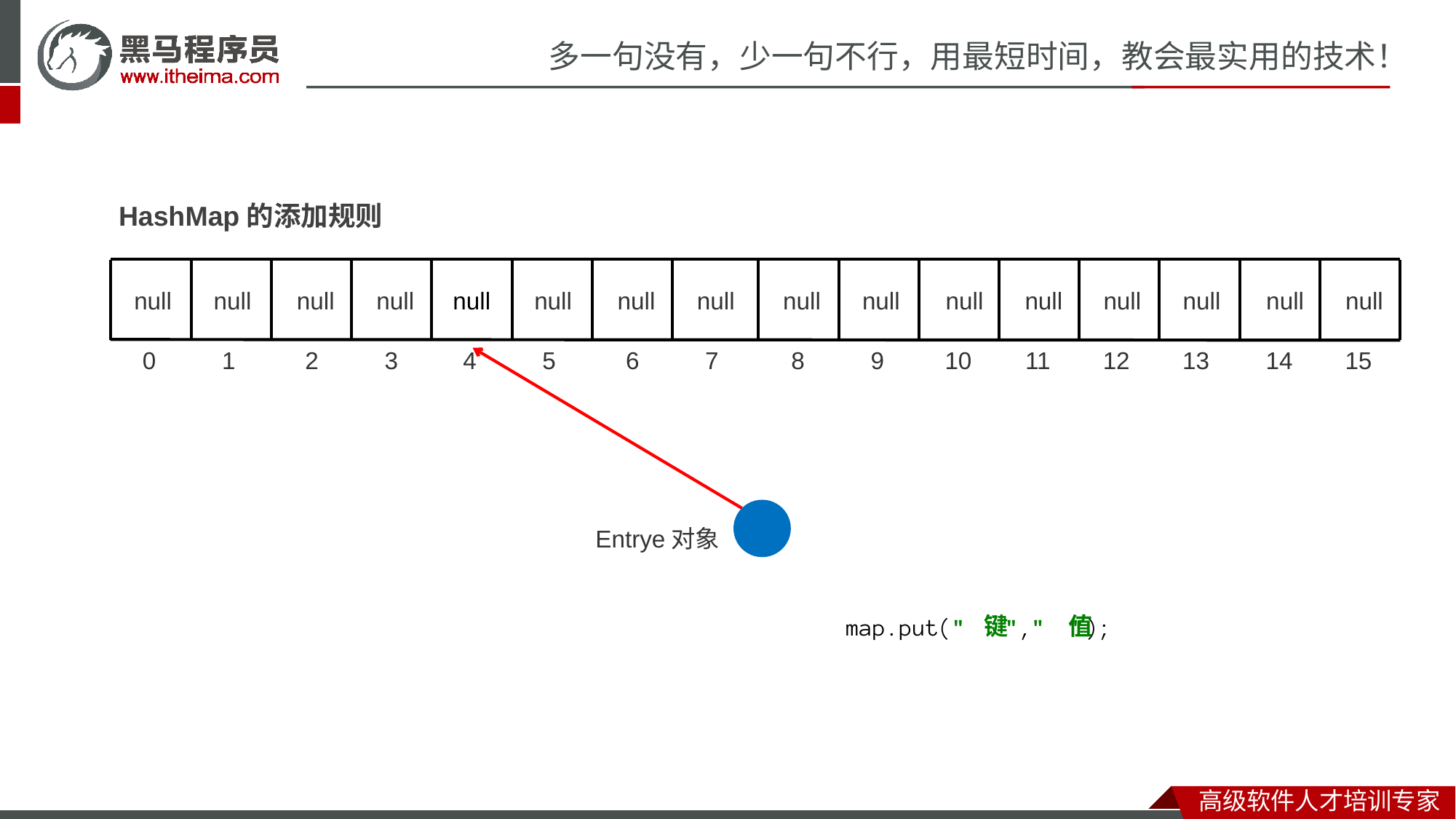

HashMap的添加规则
null
null
null
null
null
null
null
null
null
null
null
null
null
null
null
null
0
1
2
3
4
5
6
7
8
9
10
11
12
13
14
15

Entrye对象
键
值
map.put("   ","  ");